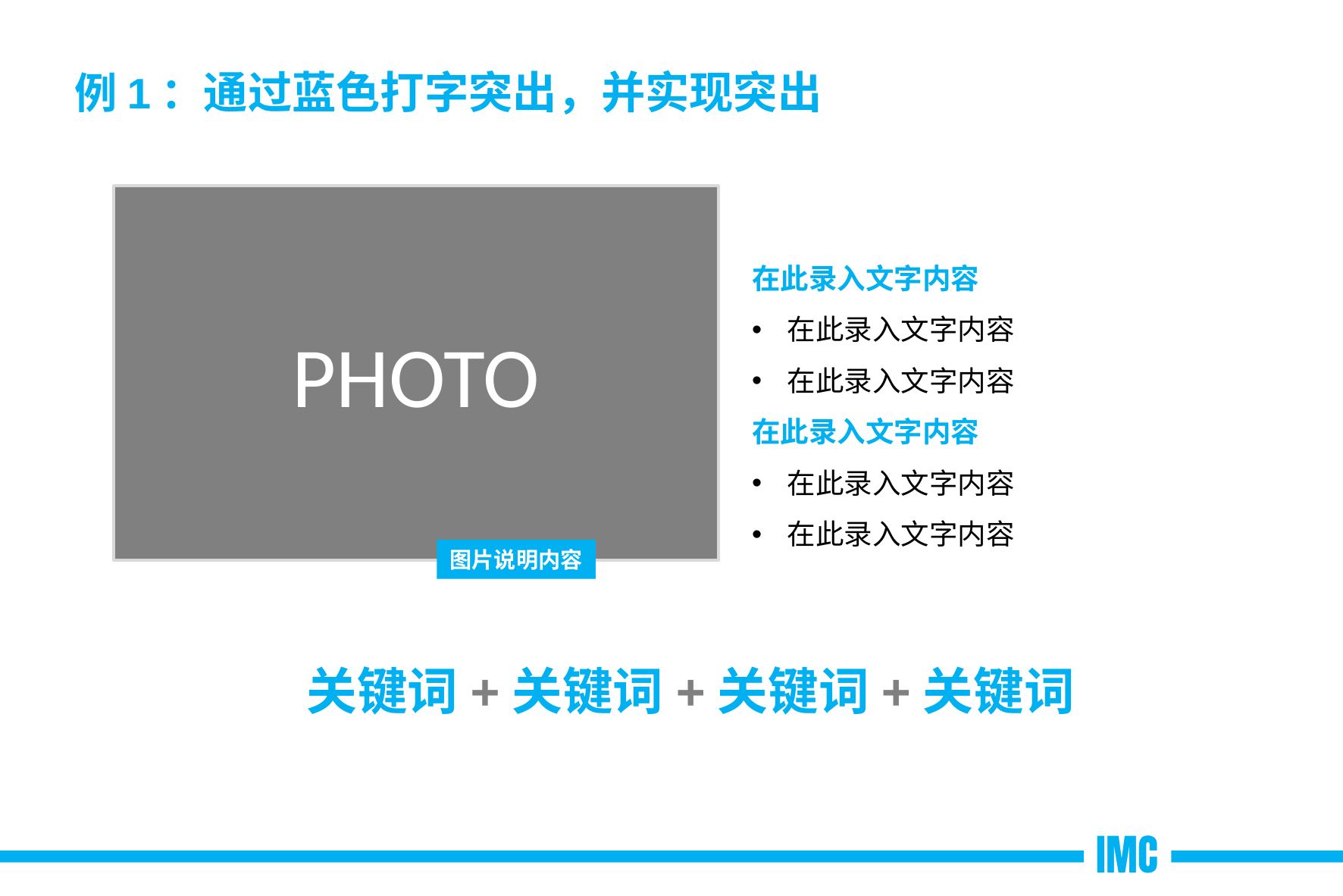

# 例1：通过蓝色打字突出，并实现突出
PHOTO
在此录入文字内容
在此录入文字内容
在此录入文字内容
在此录入文字内容
在此录入文字内容
在此录入文字内容
图片说明内容
关键词+关键词+关键词+关键词